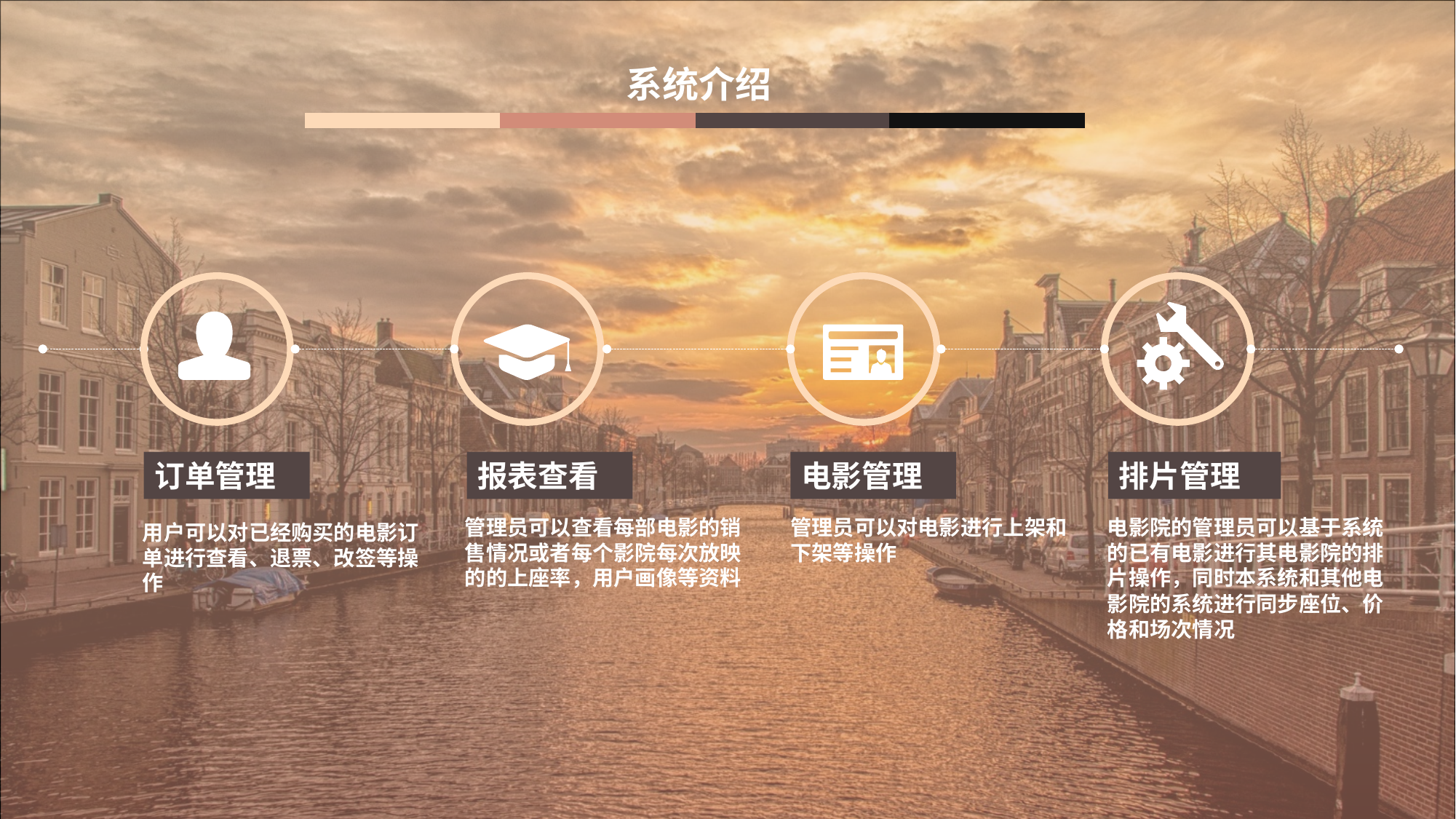

系统介绍

订单管理
报表查看
电影管理
排片管理
管理员可以查看每部电影的销售情况或者每个影院每次放映的的上座率，用户画像等资料
管理员可以对电影进行上架和下架等操作
电影院的管理员可以基于系统的已有电影进行其电影院的排片操作，同时本系统和其他电影院的系统进行同步座位、价格和场次情况
用户可以对已经购买的电影订单进行查看、退票、改签等操作